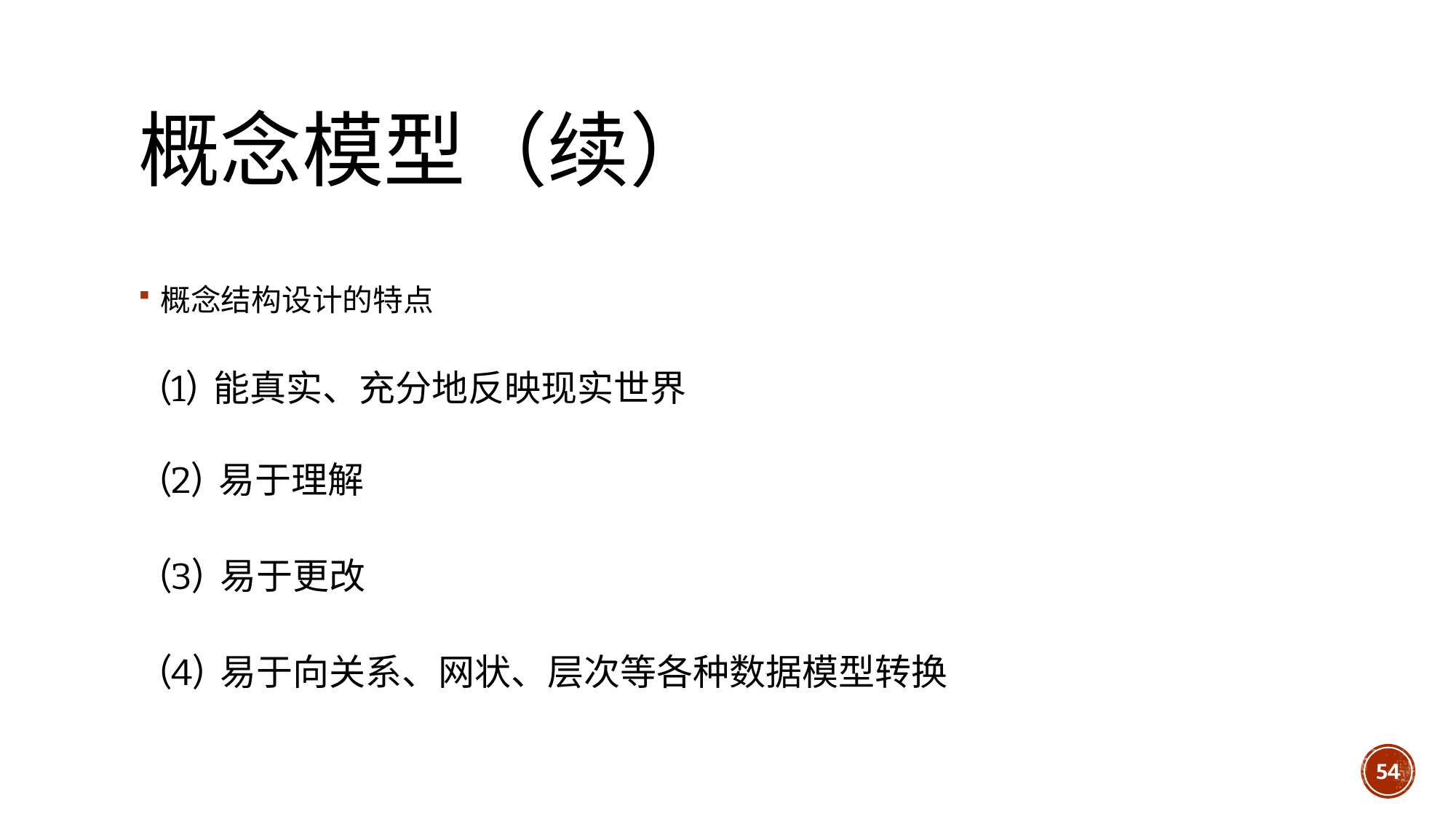

# 概念模型（续）
概念结构设计的特点
   (1) 能真实、充分地反映现实世界
   (2) 易于理解
   (3) 易于更改
   (4) 易于向关系、网状、层次等各种数据模型转换
54